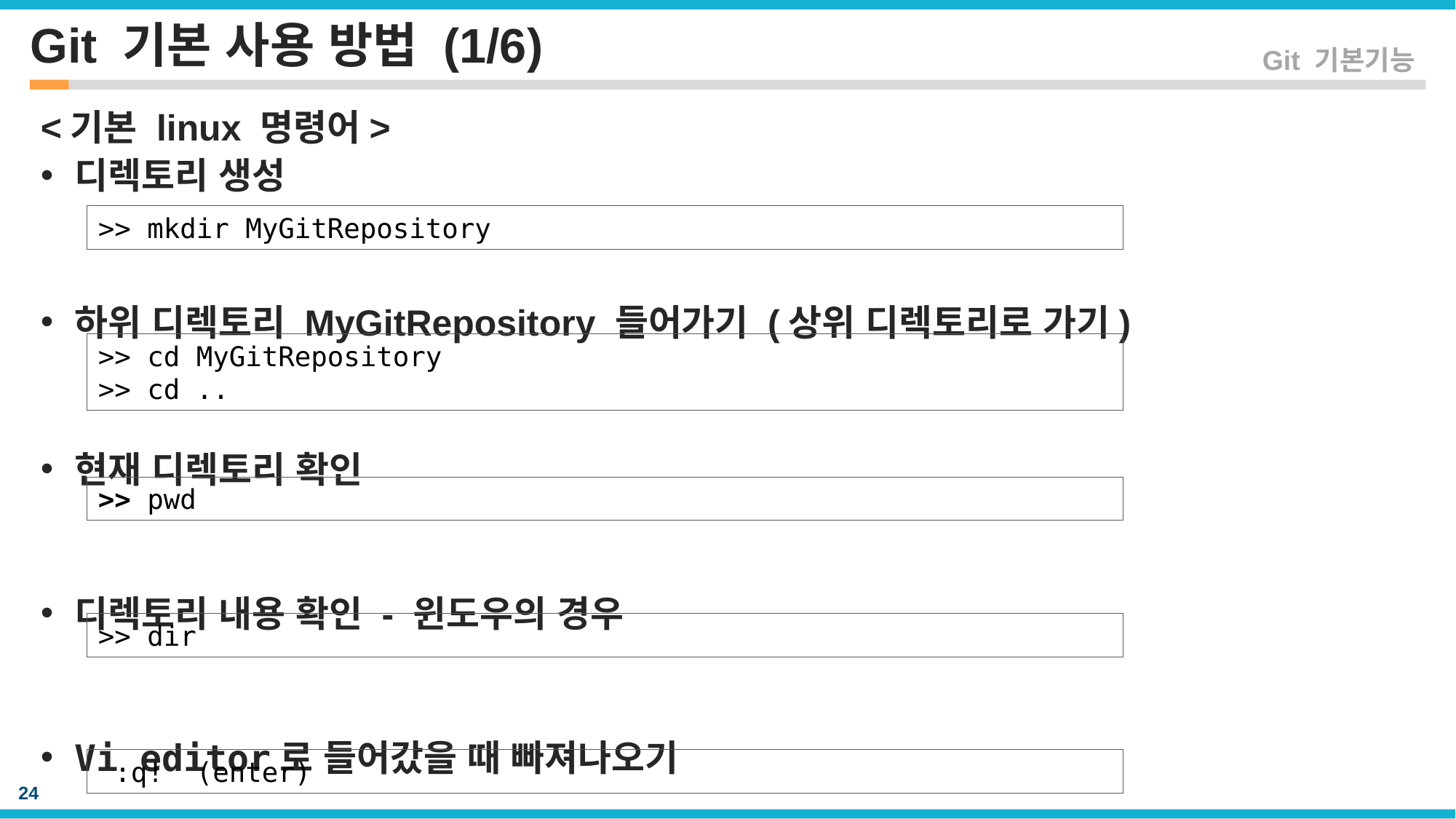

# Git 기본 사용 방법 (1/6)
Git 기본기능
<기본 linux 명령어>
디렉토리 생성

하위 디렉토리 MyGitRepository 들어가기 (상위 디렉토리로 가기)

현재 디렉토리 확인

디렉토리 내용 확인 - 윈도우의 경우

Vi editor로 들어갔을 때 빠져나오기

>> mkdir MyGitRepository
>> cd MyGitRepository
>> cd ..
>> pwd
>> dir
 :q!  (enter)